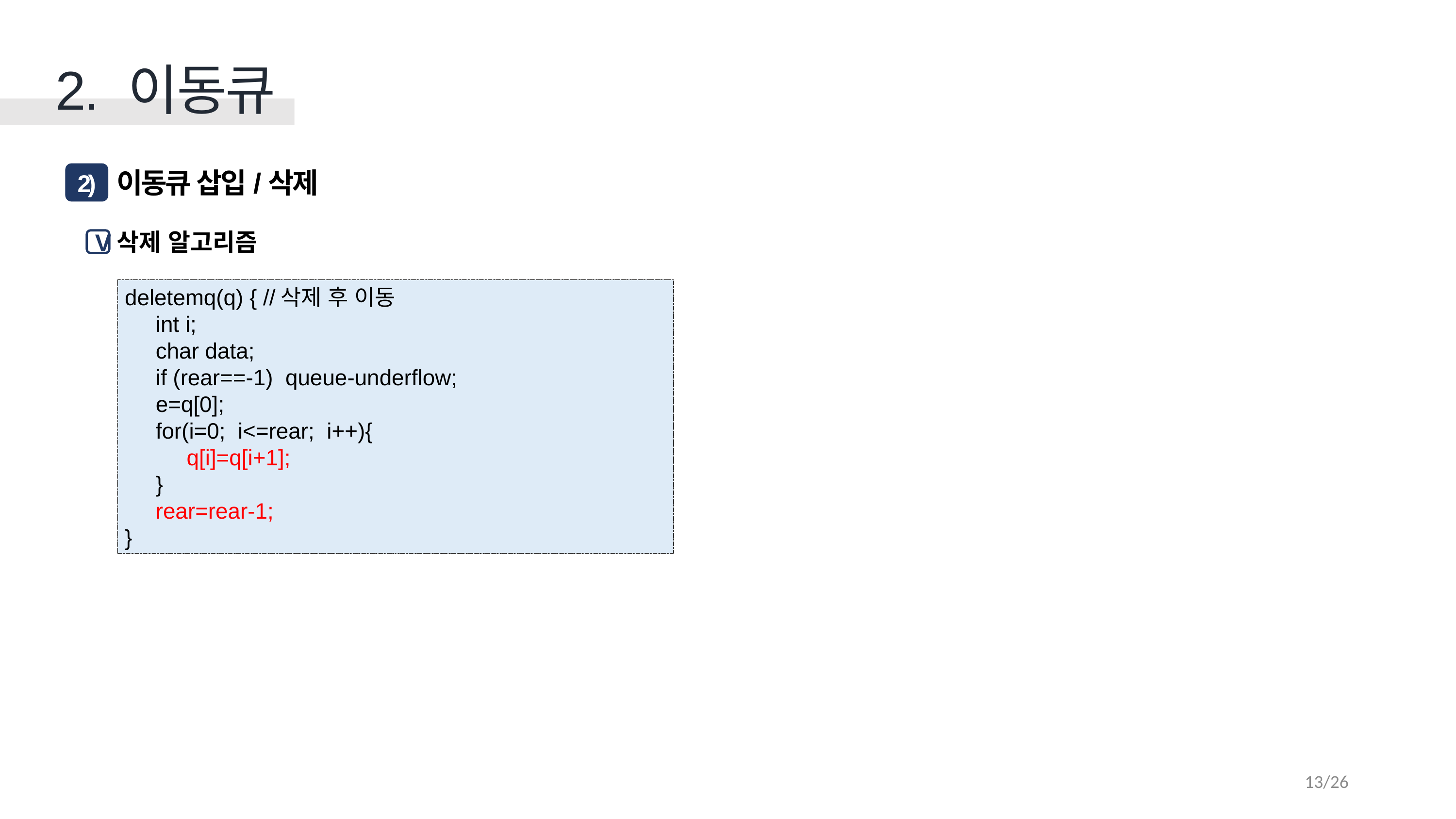

2. 이동큐

 이동큐 삽입/삭제
2)
삭제 알고리즘

V
deletemq(q) { //삭제 후 이동
     int i;
     char data;
     if (rear==-1)  queue-underflow;
     e=q[0];
     for(i=0;  i<=rear;  i++){
          q[i]=q[i+1];
     }
     rear=rear-1;
}
13/26